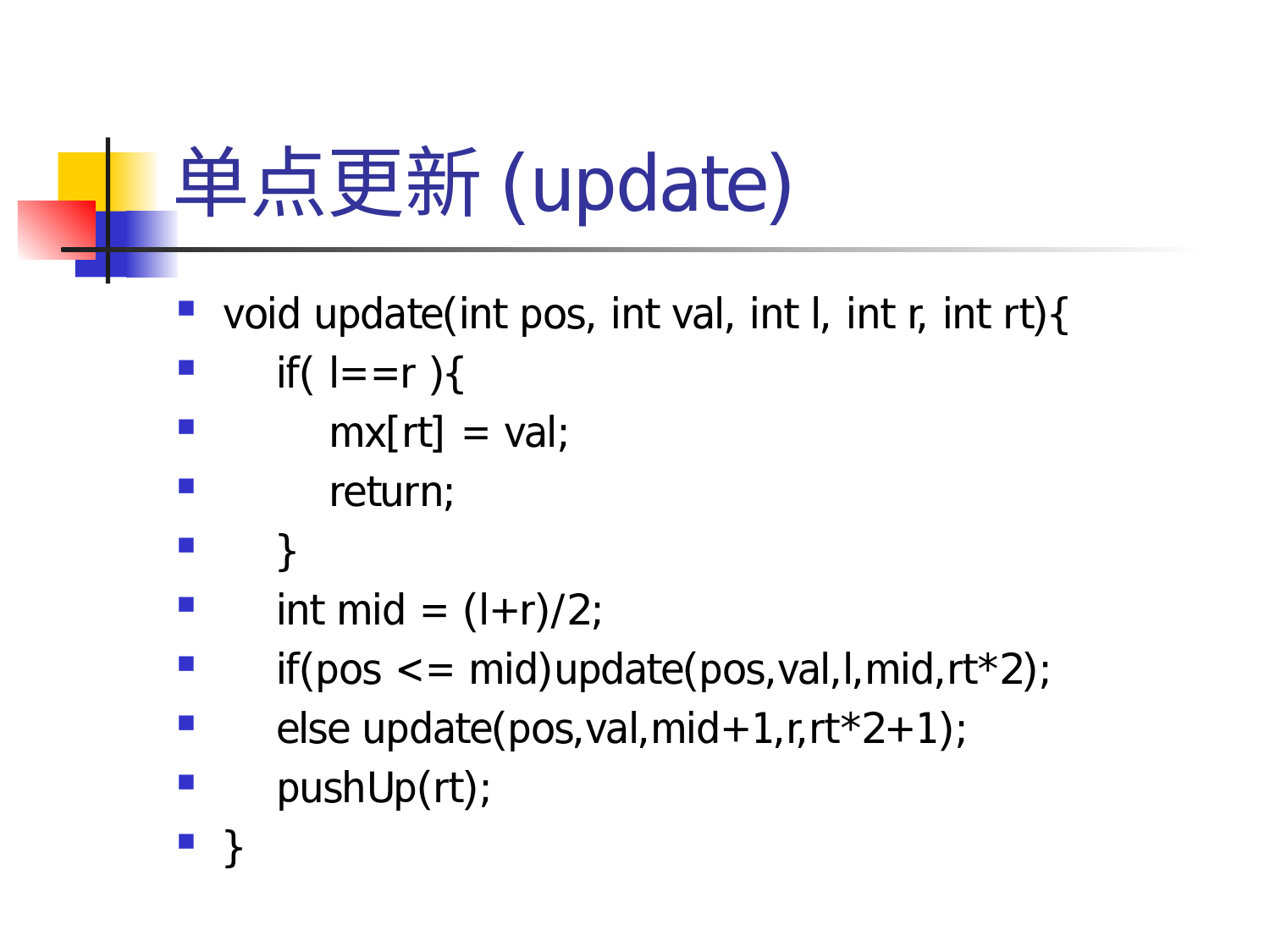

# 单点更新(update)
void update(int pos, int val, int l, int r, int rt){
    if( l==r ){
        mx[rt] = val;
        return;
    }
    int mid = (l+r)/2;
    if(pos <= mid)update(pos,val,l,mid,rt*2);
    else update(pos,val,mid+1,r,rt*2+1);
    pushUp(rt);
}